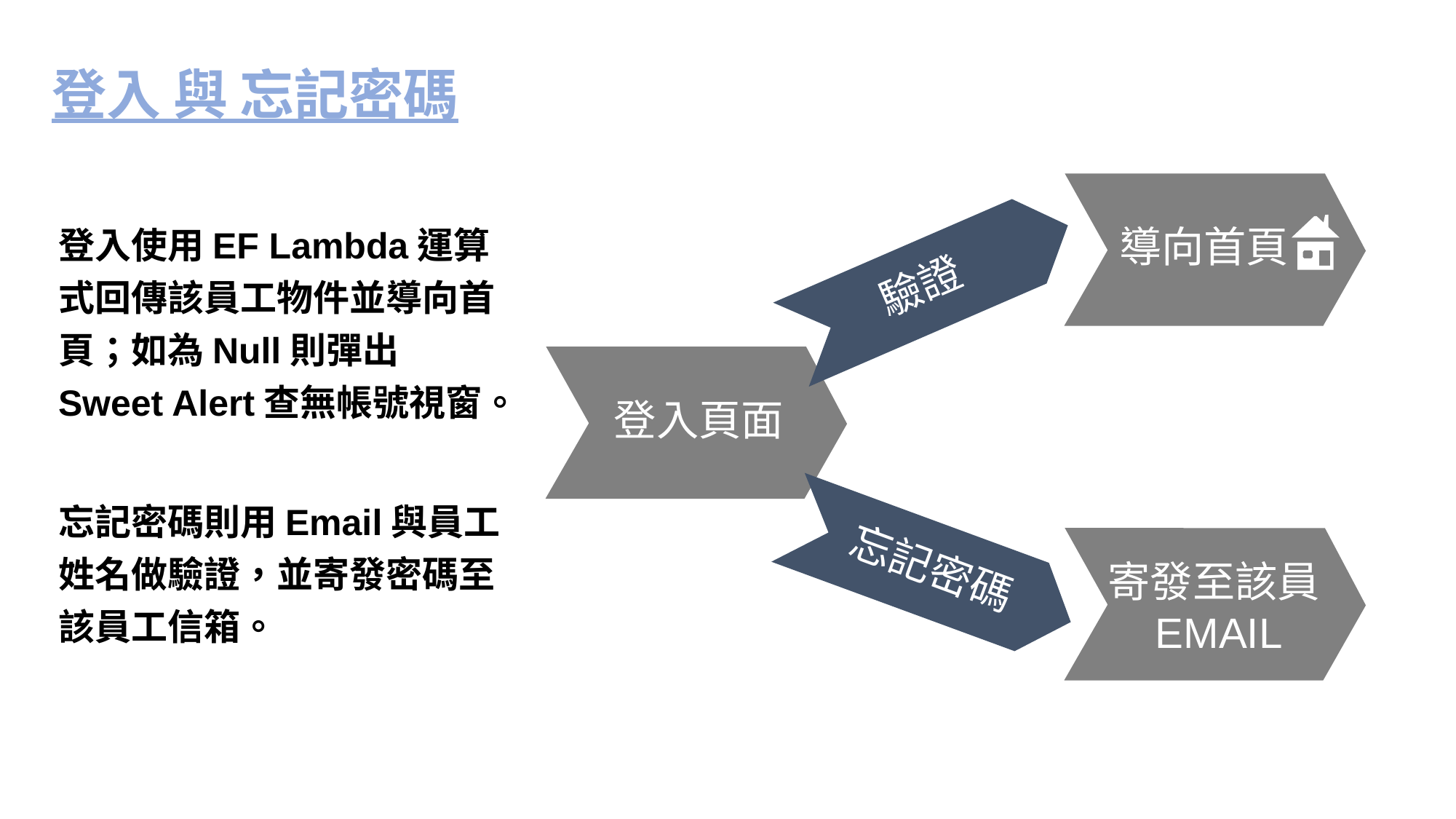

登入 與 忘記密碼

登入使用EF Lambda運算式回傳該員工物件並導向首頁；如為Null則彈出Sweet Alert查無帳號視窗。

忘記密碼則用Email與員工姓名做驗證，並寄發密碼至該員工信箱。
導向首頁

驗證

登入頁面

忘記密碼
寄發至該員EMAIL